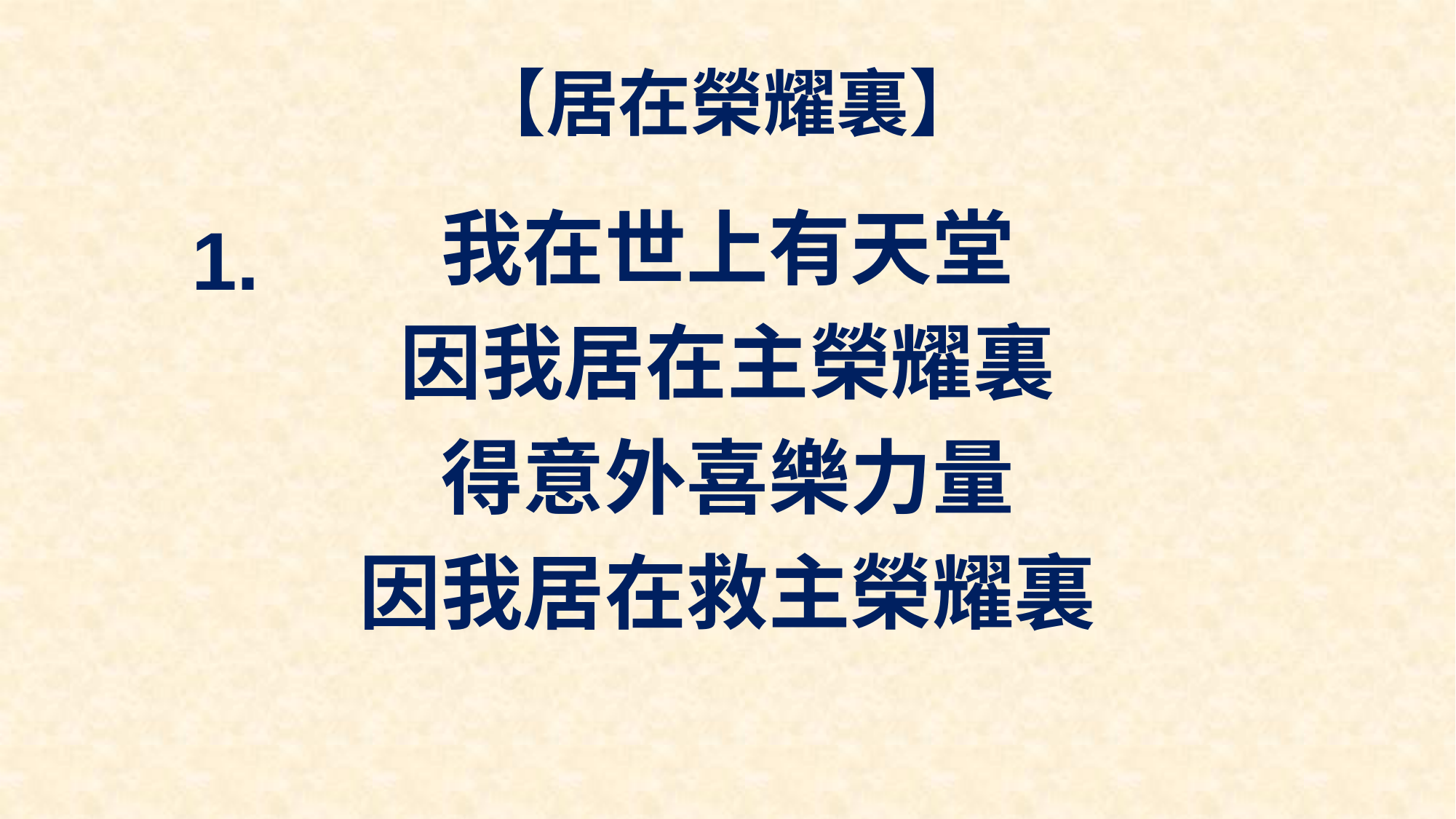

# 【居在榮耀裏】
我在世上有天堂
因我居在主榮耀裏
得意外喜樂力量
因我居在救主榮耀裏
1.